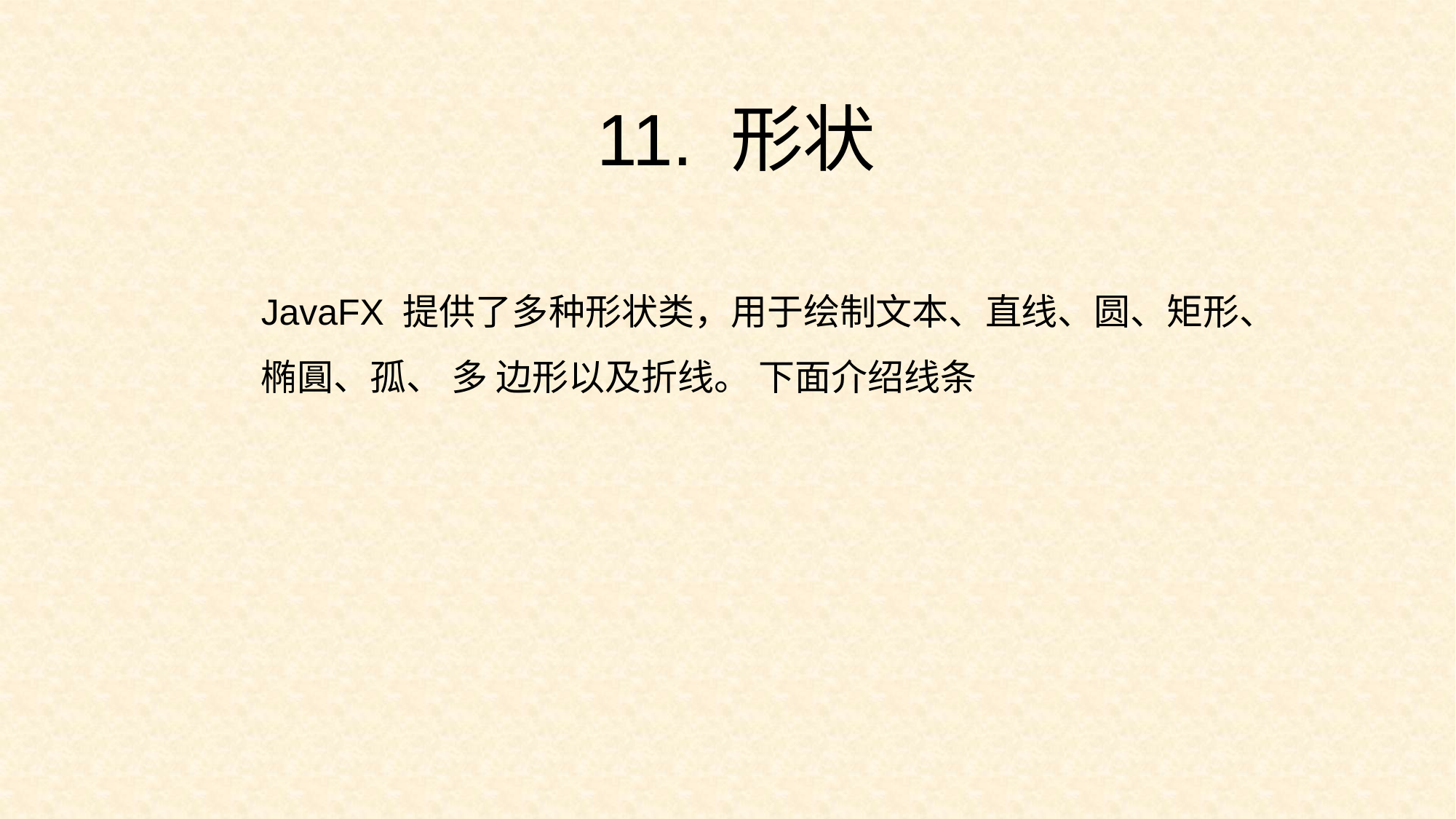

11. 形状
JavaFX 提供了多种形状类，用于绘制文本、直线、圆、矩形、椭圓、孤、 多 边形以及折线。 下面介绍线条